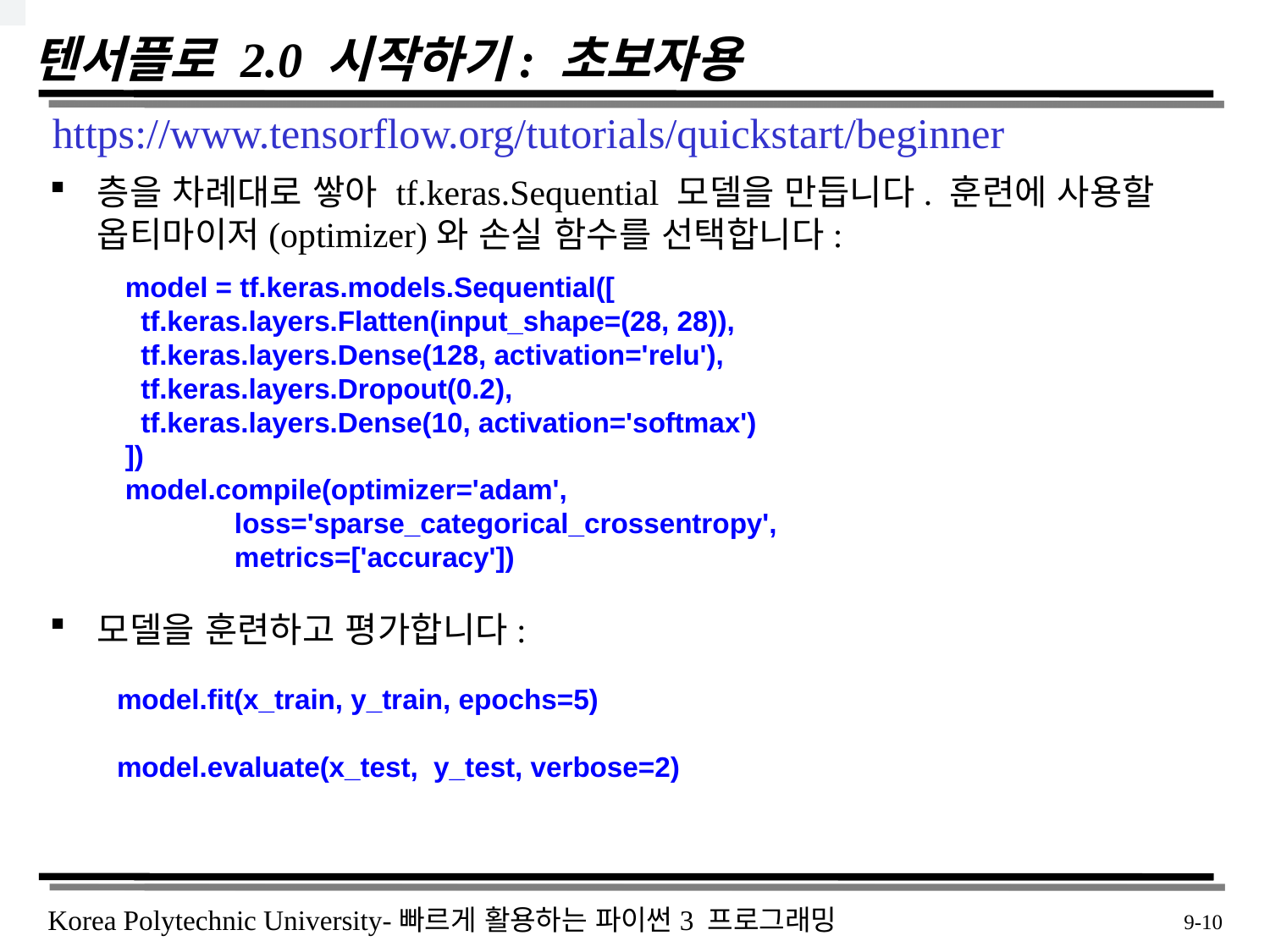

# 텐서플로 2.0 시작하기: 초보자용
https://www.tensorflow.org/tutorials/quickstart/beginner

층을 차례대로 쌓아 tf.keras.Sequential 모델을 만듭니다. 훈련에 사용할 옵티마이저(optimizer)와 손실 함수를 선택합니다:

모델을 훈련하고 평가합니다:
model = tf.keras.models.Sequential([
  tf.keras.layers.Flatten(input_shape=(28, 28)),
  tf.keras.layers.Dense(128, activation='relu'),
  tf.keras.layers.Dropout(0.2),
  tf.keras.layers.Dense(10, activation='softmax')
])
model.compile(optimizer='adam',
              loss='sparse_categorical_crossentropy',
              metrics=['accuracy'])
model.fit(x_train, y_train, epochs=5)
model.evaluate(x_test,  y_test, verbose=2)
 9-10